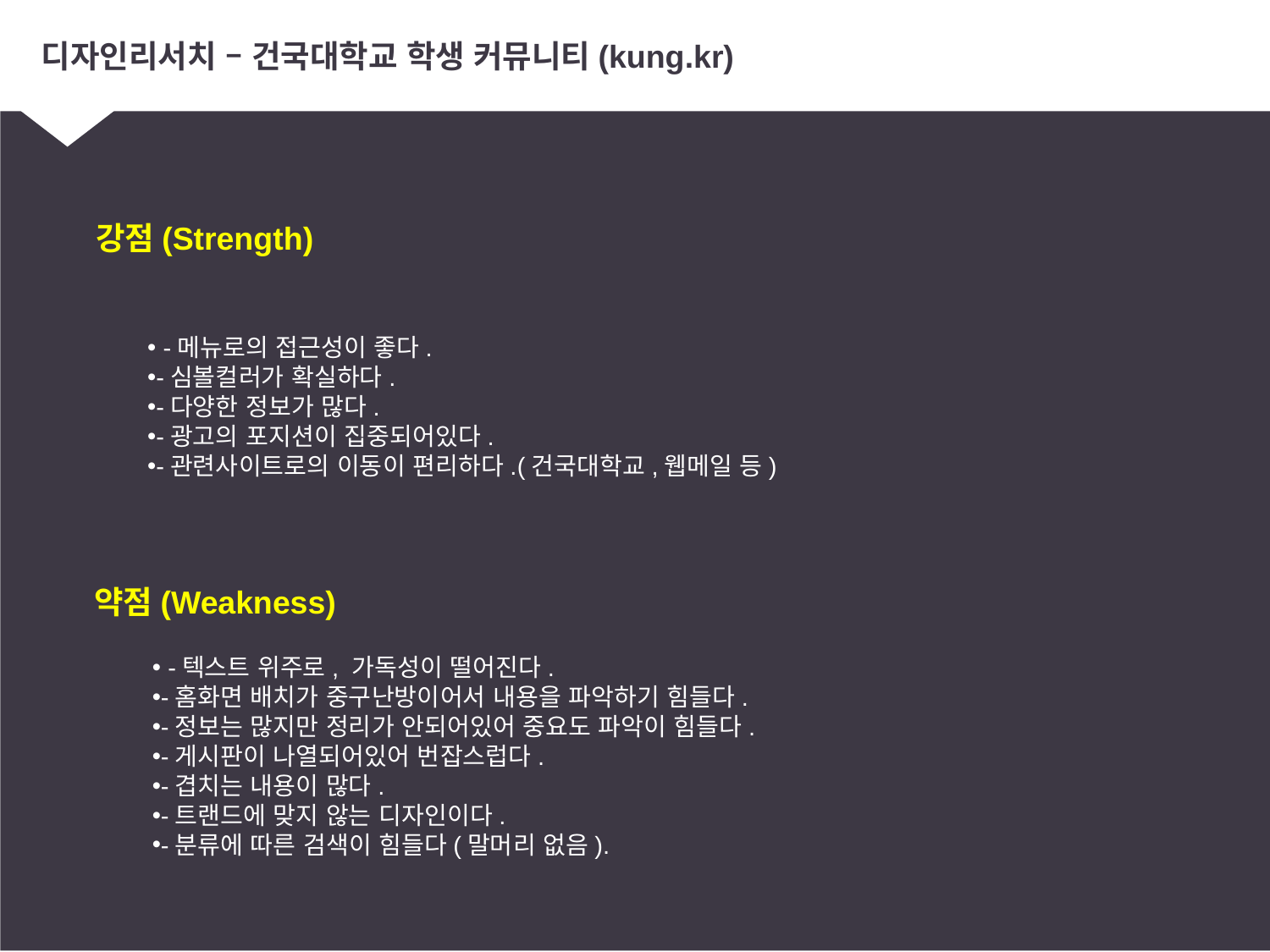

# 디자인리서치 – 건국대학교 학생 커뮤니티(kung.kr)
강점(Strength)
 -메뉴로의 접근성이 좋다.
-심볼컬러가 확실하다.
-다양한 정보가 많다.
-광고의 포지션이 집중되어있다.
-관련사이트로의 이동이 편리하다.(건국대학교,웹메일 등)
약점(Weakness)
 -텍스트 위주로, 가독성이 떨어진다.
-홈화면 배치가 중구난방이어서 내용을 파악하기 힘들다.
-정보는 많지만 정리가 안되어있어 중요도 파악이 힘들다.
-게시판이 나열되어있어 번잡스럽다.
-겹치는 내용이 많다.
-트랜드에 맞지 않는 디자인이다.
-분류에 따른 검색이 힘들다(말머리 없음).